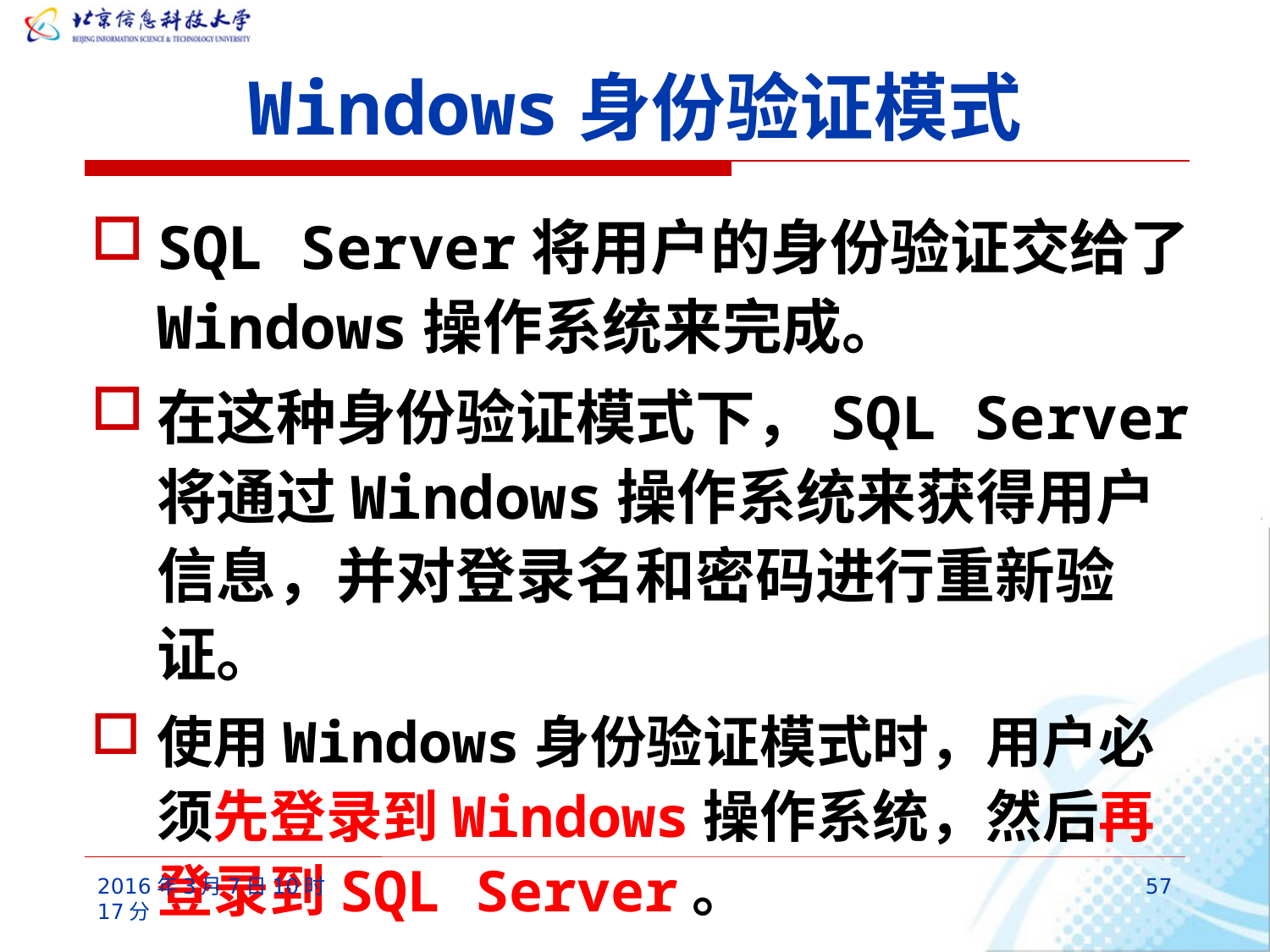

# Windows身份验证模式
SQL Server将用户的身份验证交给了Windows操作系统来完成。
在这种身份验证模式下，SQL Server 将通过Windows操作系统来获得用户信息，并对登录名和密码进行重新验证。
使用Windows身份验证模式时，用户必须先登录到Windows操作系统，然后再登录到SQL Server。
2016年3月7日10时17分
57